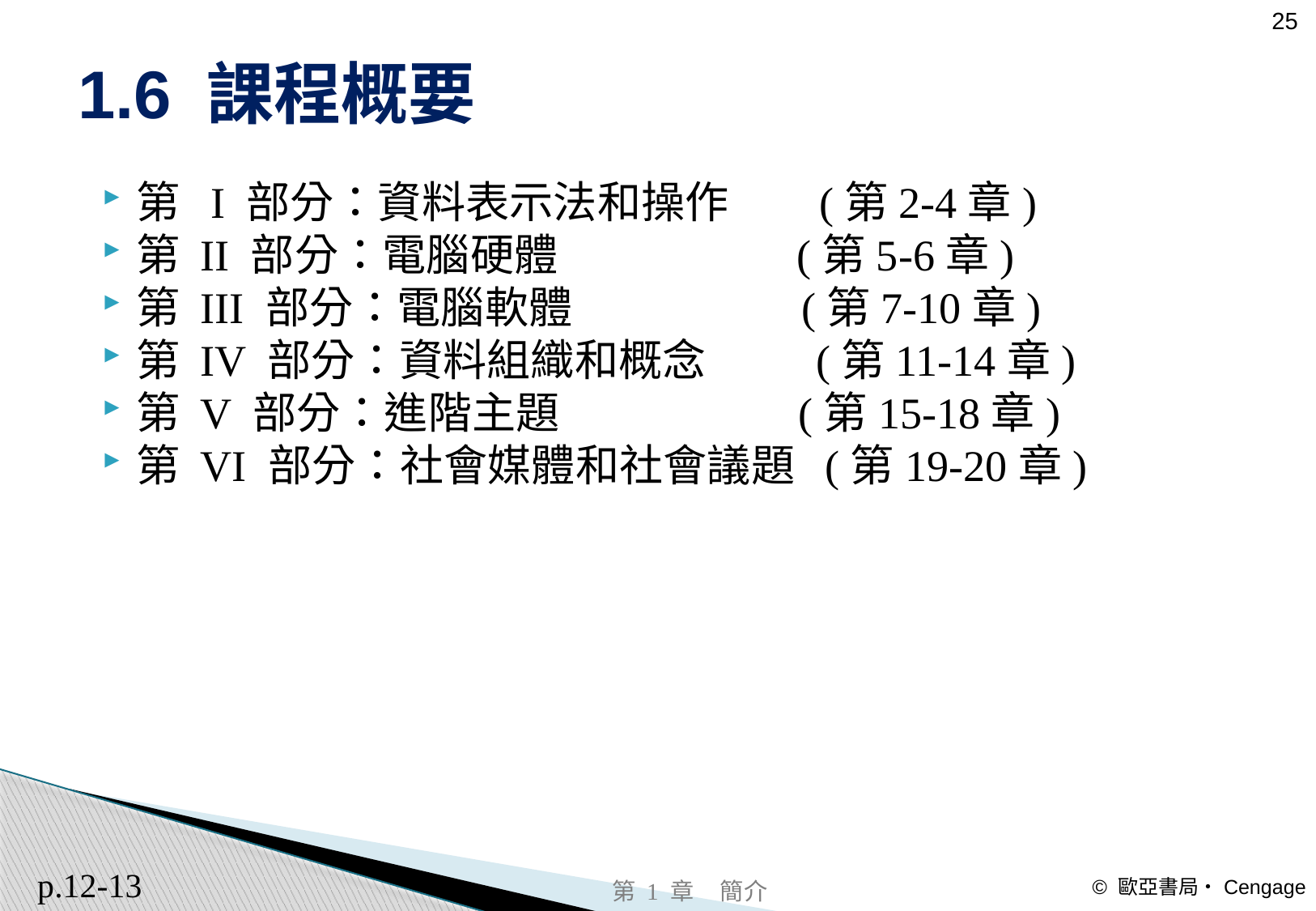

# 1.6 課程概要
第  I 部分：資料表示法和操作        (第2-4章)
第 II 部分：電腦硬體                       (第5-6章)
第 III 部分：電腦軟體                      (第7-10章)
第 IV 部分：資料組織和概念          (第11-14章)
第 V 部分：進階主題                       (第15-18章)
第 VI 部分：社會媒體和社會議題  (第19-20章)
   p.12-13